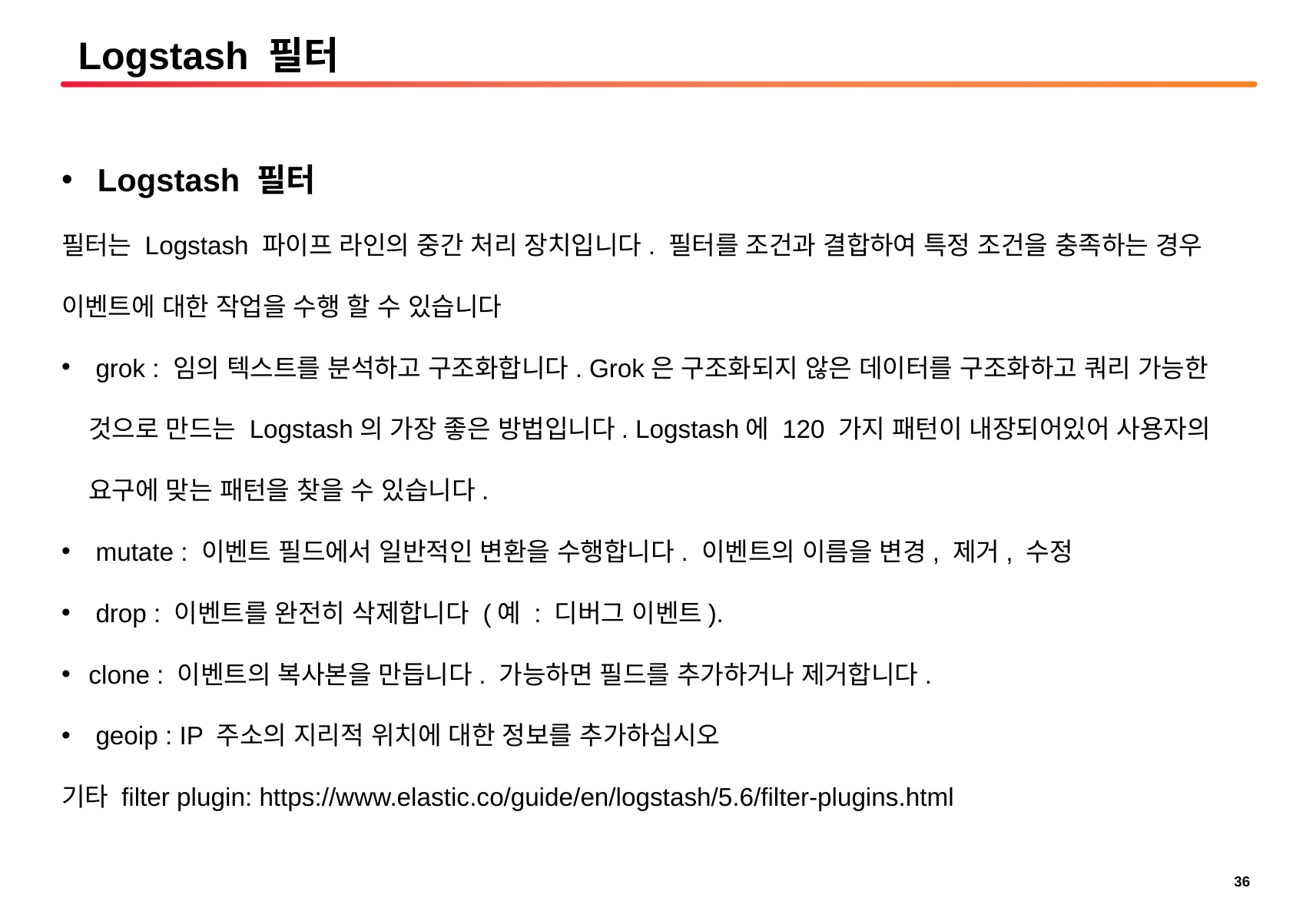

# Logstash 필터

 Logstash 필터
필터는 Logstash 파이프 라인의 중간 처리 장치입니다. 필터를 조건과 결합하여 특정 조건을 충족하는 경우 이벤트에 대한 작업을 수행 할 수 있습니다
 grok : 임의 텍스트를 분석하고 구조화합니다. Grok은 구조화되지 않은 데이터를 구조화하고 쿼리 가능한 것으로 만드는 Logstash의 가장 좋은 방법입니다. Logstash에 120 가지 패턴이 내장되어있어 사용자의 요구에 맞는 패턴을 찾을 수 있습니다.
 mutate : 이벤트 필드에서 일반적인 변환을 수행합니다. 이벤트의 이름을 변경, 제거, 수정
 drop : 이벤트를 완전히 삭제합니다 (예 : 디버그 이벤트).
clone : 이벤트의 복사본을 만듭니다. 가능하면 필드를 추가하거나 제거합니다.
 geoip : IP 주소의 지리적 위치에 대한 정보를 추가하십시오
기타 filter plugin: https://www.elastic.co/guide/en/logstash/5.6/filter-plugins.html